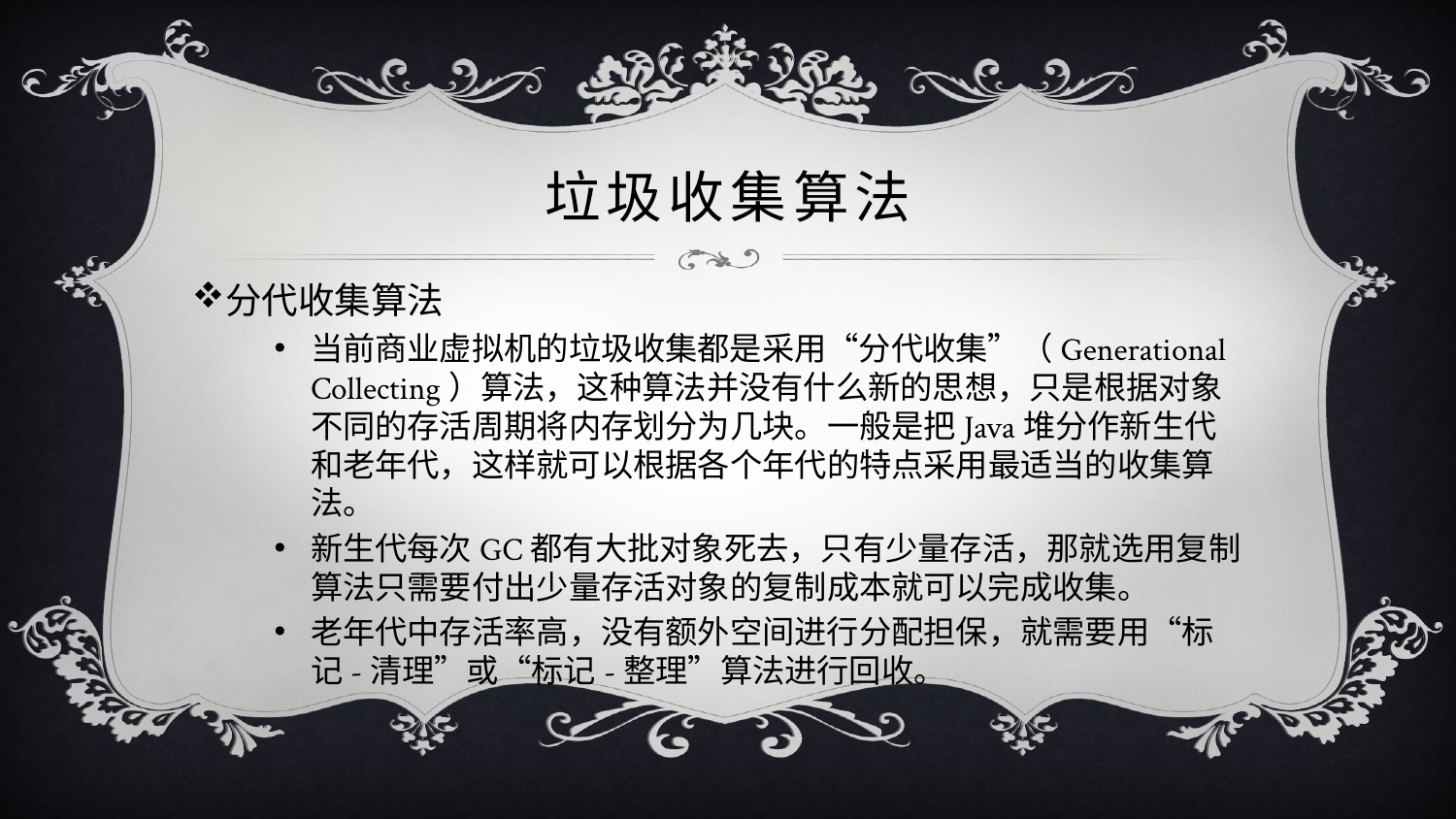

# 垃圾收集算法
分代收集算法
当前商业虚拟机的垃圾收集都是采用“分代收集”（Generational Collecting）算法，这种算法并没有什么新的思想，只是根据对象不同的存活周期将内存划分为几块。一般是把Java堆分作新生代和老年代，这样就可以根据各个年代的特点采用最适当的收集算法。
新生代每次GC都有大批对象死去，只有少量存活，那就选用复制算法只需要付出少量存活对象的复制成本就可以完成收集。
老年代中存活率高，没有额外空间进行分配担保，就需要用“标记-清理”或“标记-整理”算法进行回收。